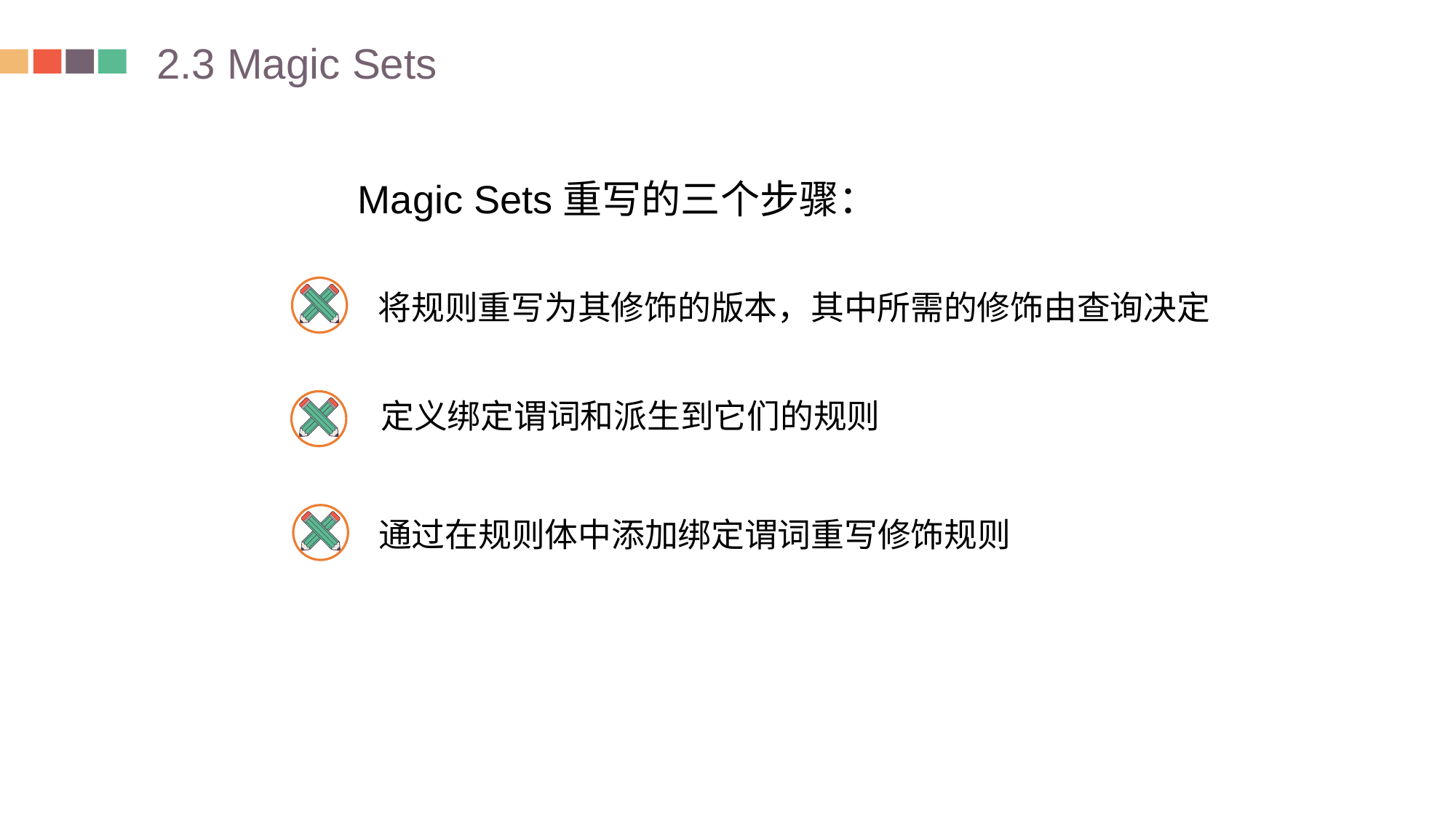

2.3 Magic Sets

Magic Sets重写的三个步骤：

将规则重写为其修饰的版本，其中所需的修饰由查询决定
定义绑定谓词和派生到它们的规则

通过在规则体中添加绑定谓词重写修饰规则